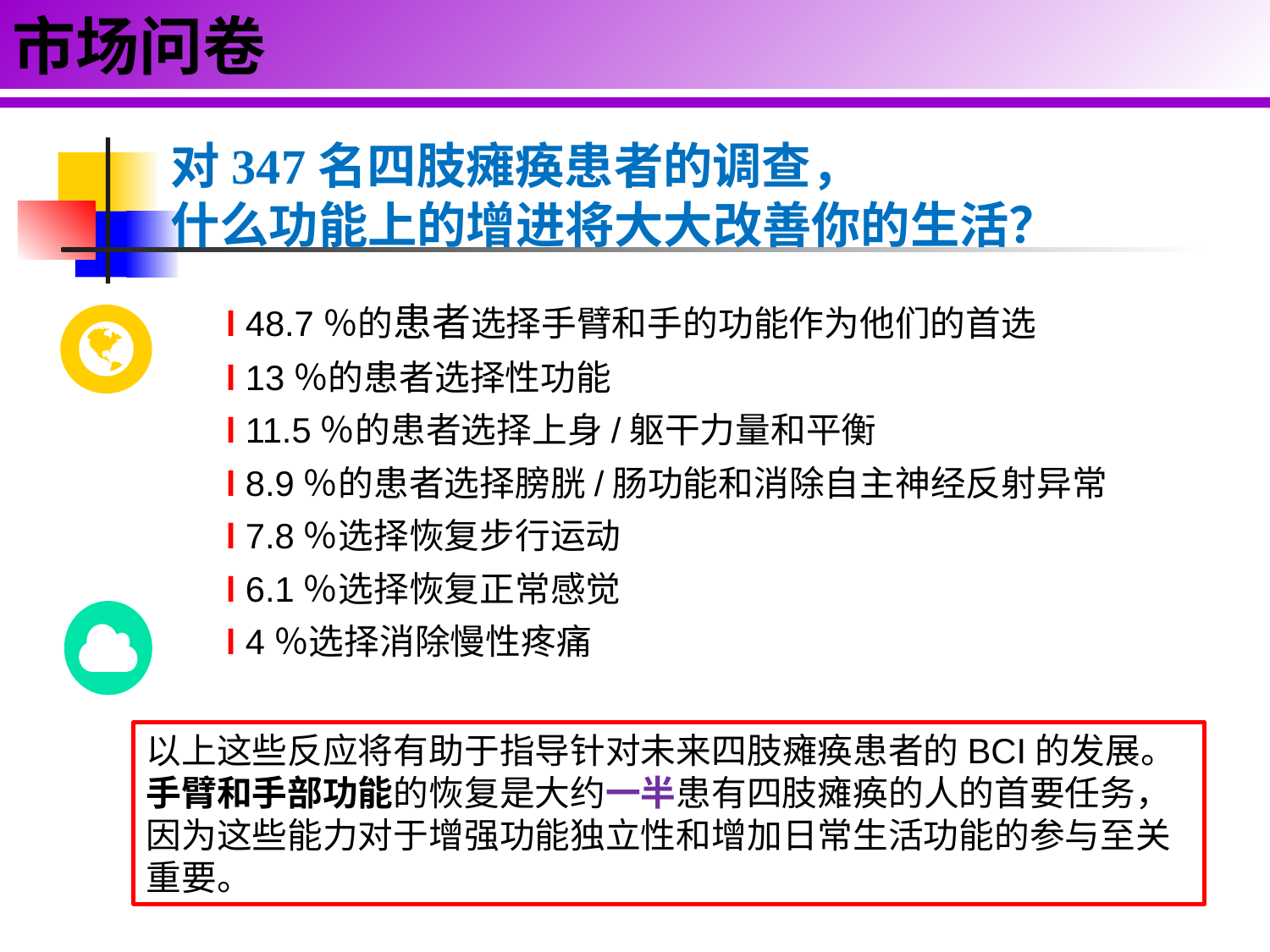

市场问卷

对347名四肢瘫痪患者的调查，
什么功能上的增进将大大改善你的生活？
l 48.7％的患者选择手臂和手的功能作为他们的首选
l 13％的患者选择性功能
l 11.5％的患者选择上身/躯干力量和平衡
l 8.9％的患者选择膀胱/肠功能和消除自主神经反射异常
l 7.8％选择恢复步行运动
l 6.1％选择恢复正常感觉
l 4％选择消除慢性疼痛

以上这些反应将有助于指导针对未来四肢瘫痪患者的BCI的发展。
手臂和手部功能的恢复是大约一半患有四肢瘫痪的人的首要任务，因为这些能力对于增强功能独立性和增加日常生活功能的参与至关重要。